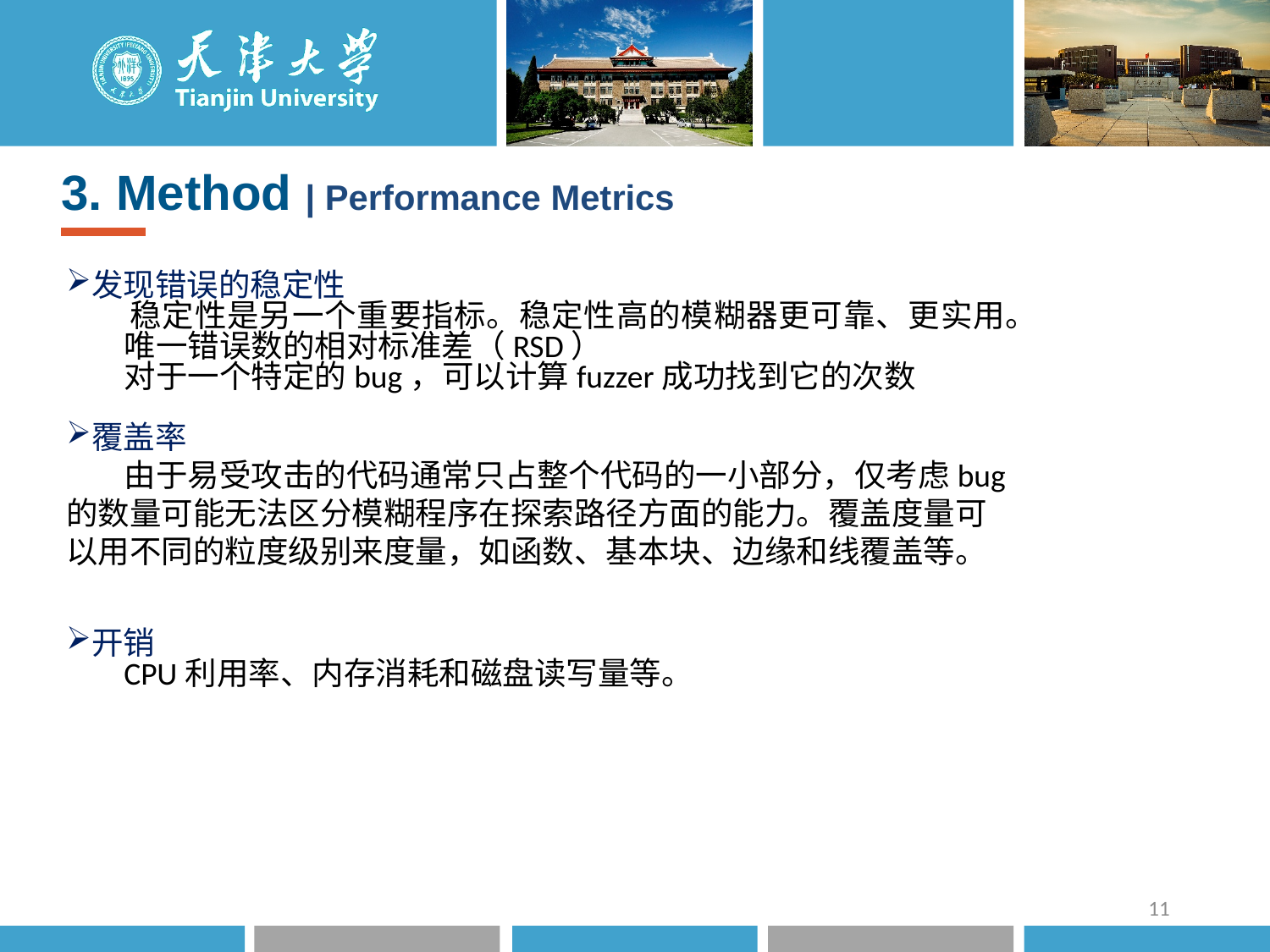

3. Method | Performance Metrics
发现错误的稳定性
       稳定性是另一个重要指标。稳定性高的模糊器更可靠、更实用。
       唯一错误数的相对标准差（RSD）
       对于一个特定的bug，可以计算fuzzer成功找到它的次数

覆盖率
       由于易受攻击的代码通常只占整个代码的一小部分，仅考虑bug
的数量可能无法区分模糊程序在探索路径方面的能力。覆盖度量可
以用不同的粒度级别来度量，如函数、基本块、边缘和线覆盖等。

开销
        CPU利用率、内存消耗和磁盘读写量等。
11